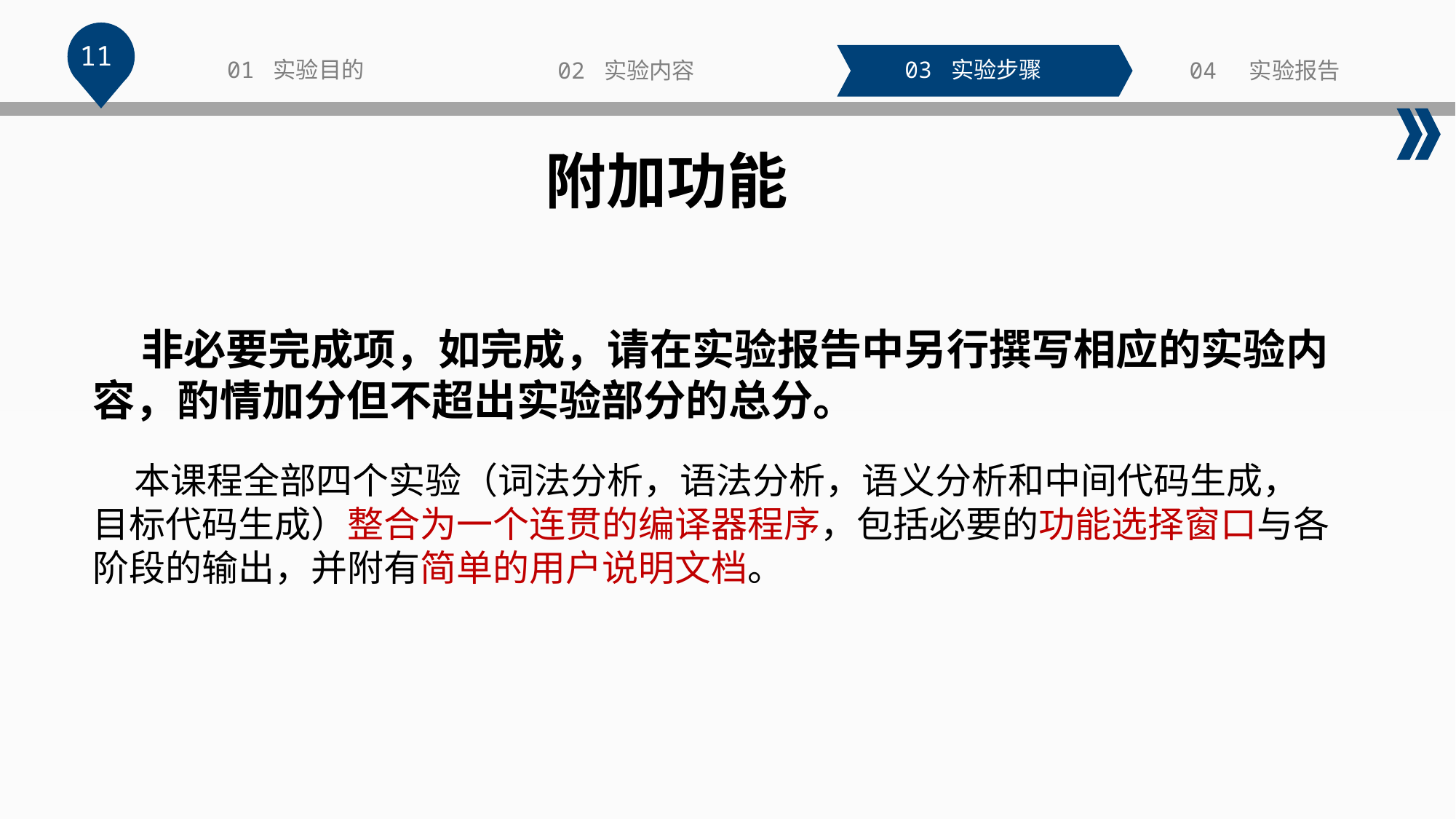

11

01 实验目的
03 实验步骤
02 实验内容
04  实验报告

附加功能
    非必要完成项，如完成，请在实验报告中另行撰写相应的实验内容，酌情加分但不超出实验部分的总分。

    本课程全部四个实验（词法分析，语法分析，语义分析和中间代码生成，目标代码生成）整合为一个连贯的编译器程序，包括必要的功能选择窗口与各阶段的输出，并附有简单的用户说明文档。